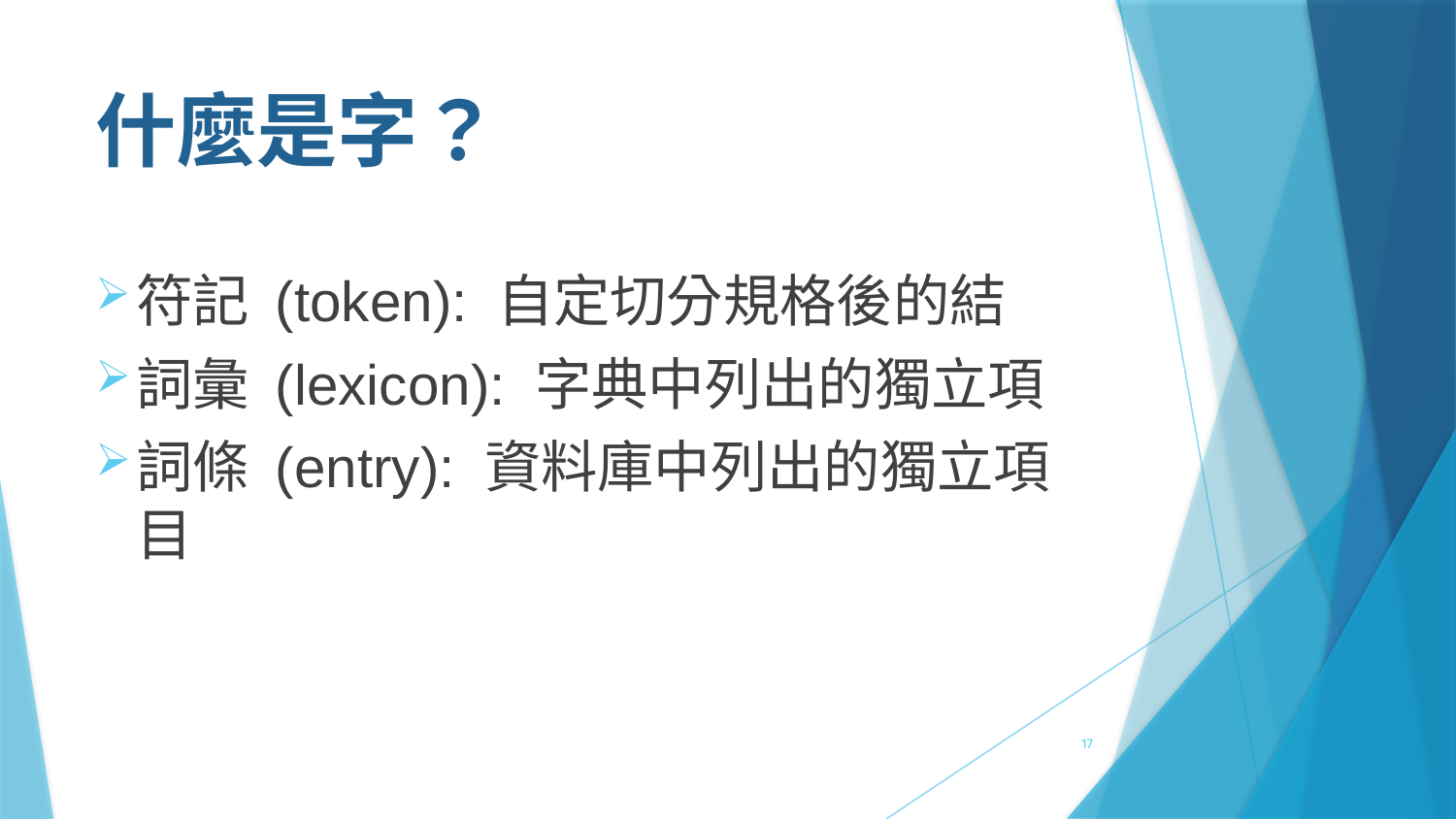

# 什麼是字？
符記 (token): 自定切分規格後的結
詞彙 (lexicon): 字典中列出的獨立項
詞條 (entry): 資料庫中列出的獨立項目
17